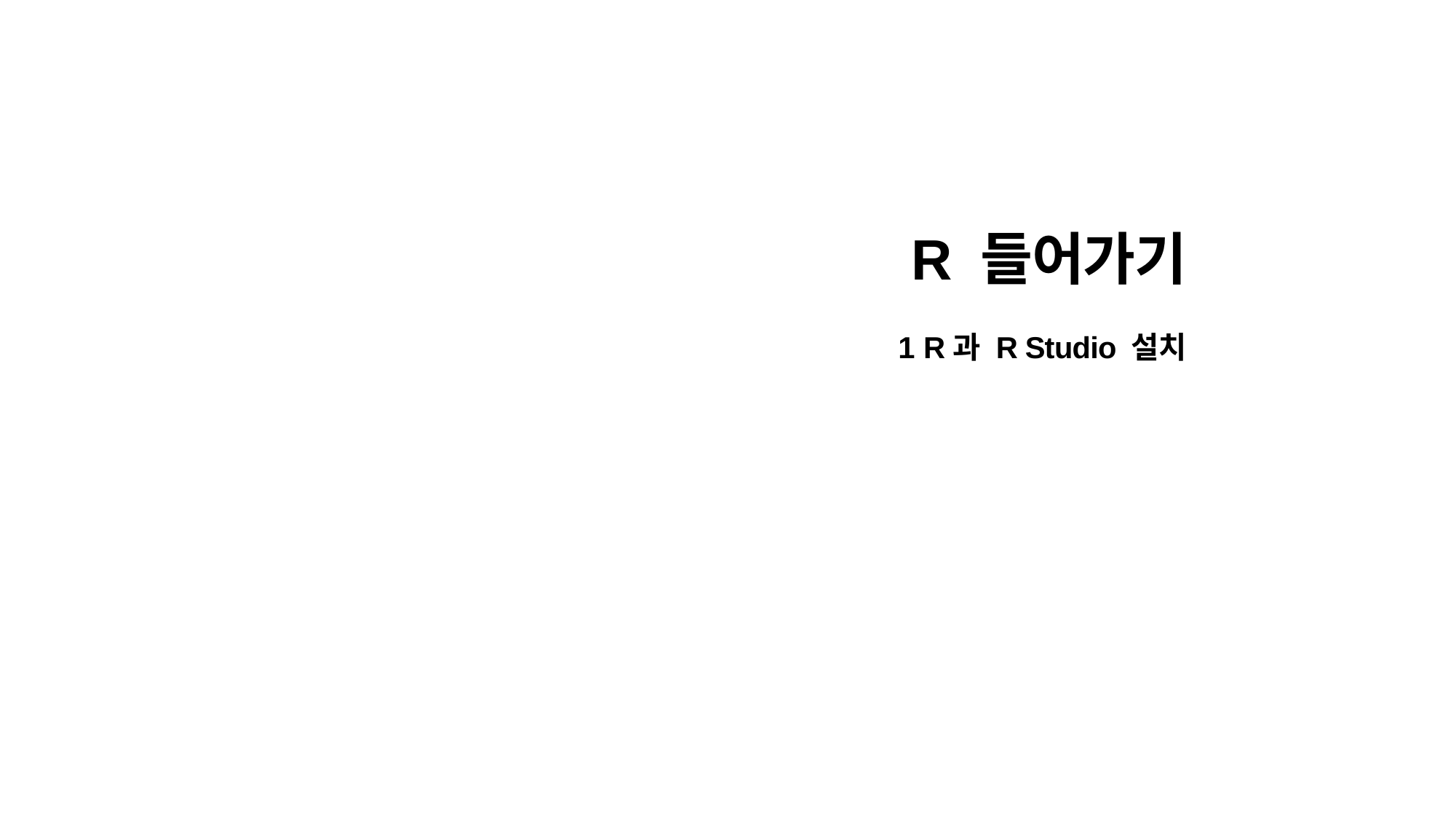

R 들어가기

1 R과 R Studio 설치